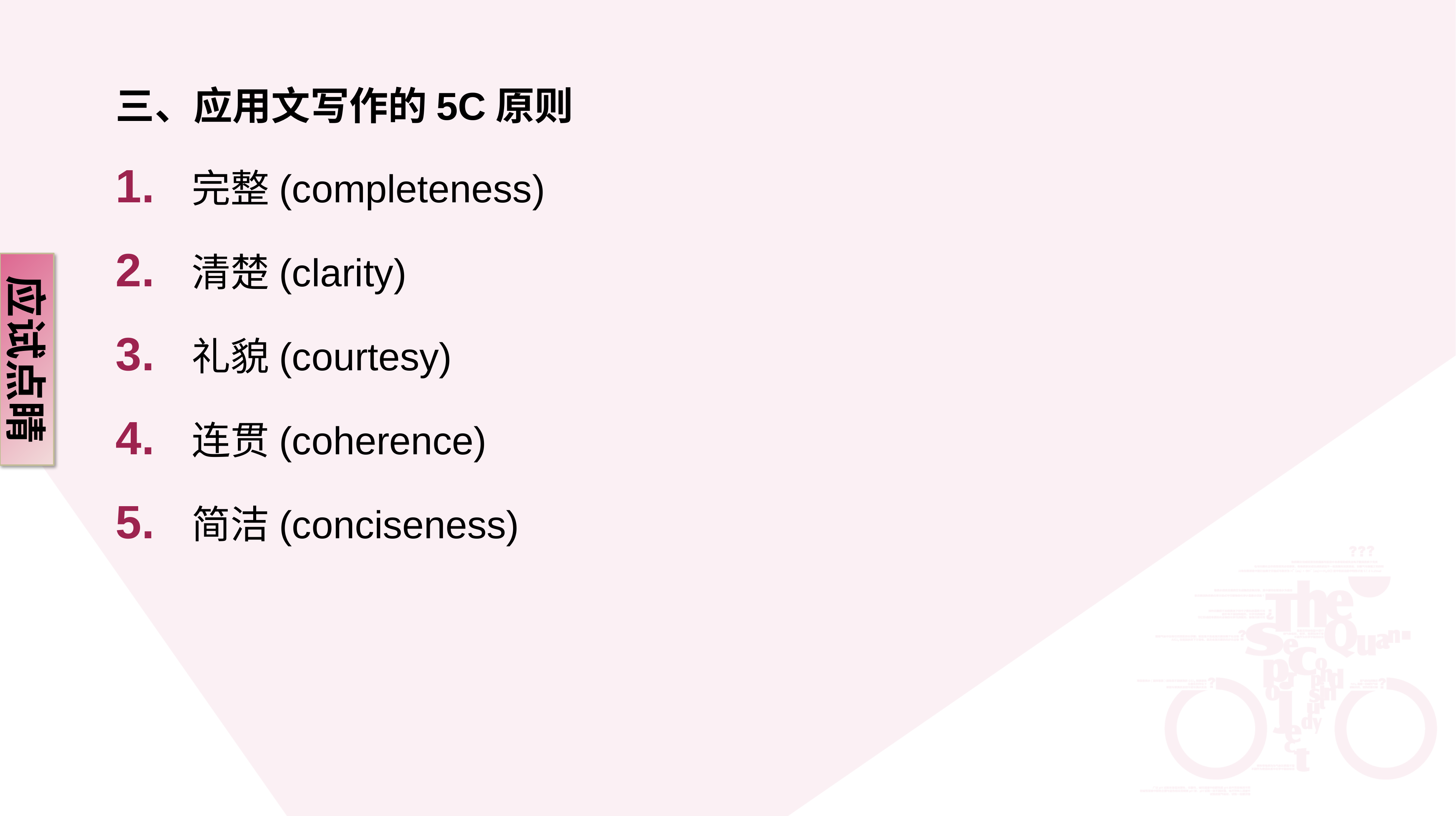

三、应用文写作的5C原则
1.  完整(completeness)
2.  清楚(clarity)
3.  礼貌(courtesy)
4.  连贯(coherence)
5.  简洁(conciseness)
应试点睛